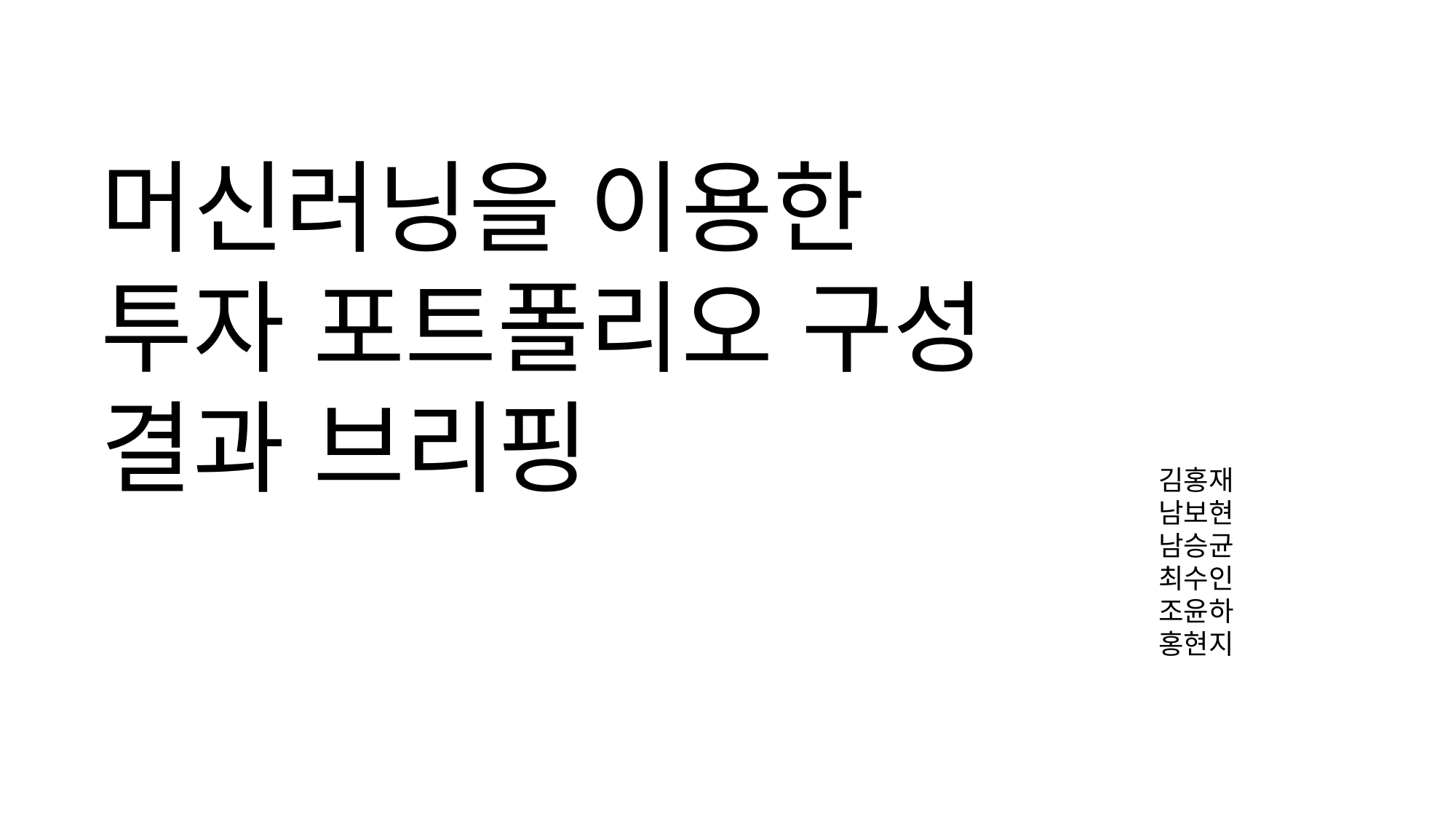

머신러닝을 이용한
투자 포트폴리오 구성 결과 브리핑
김홍재
남보현
남승균
최수인
조윤하
홍현지